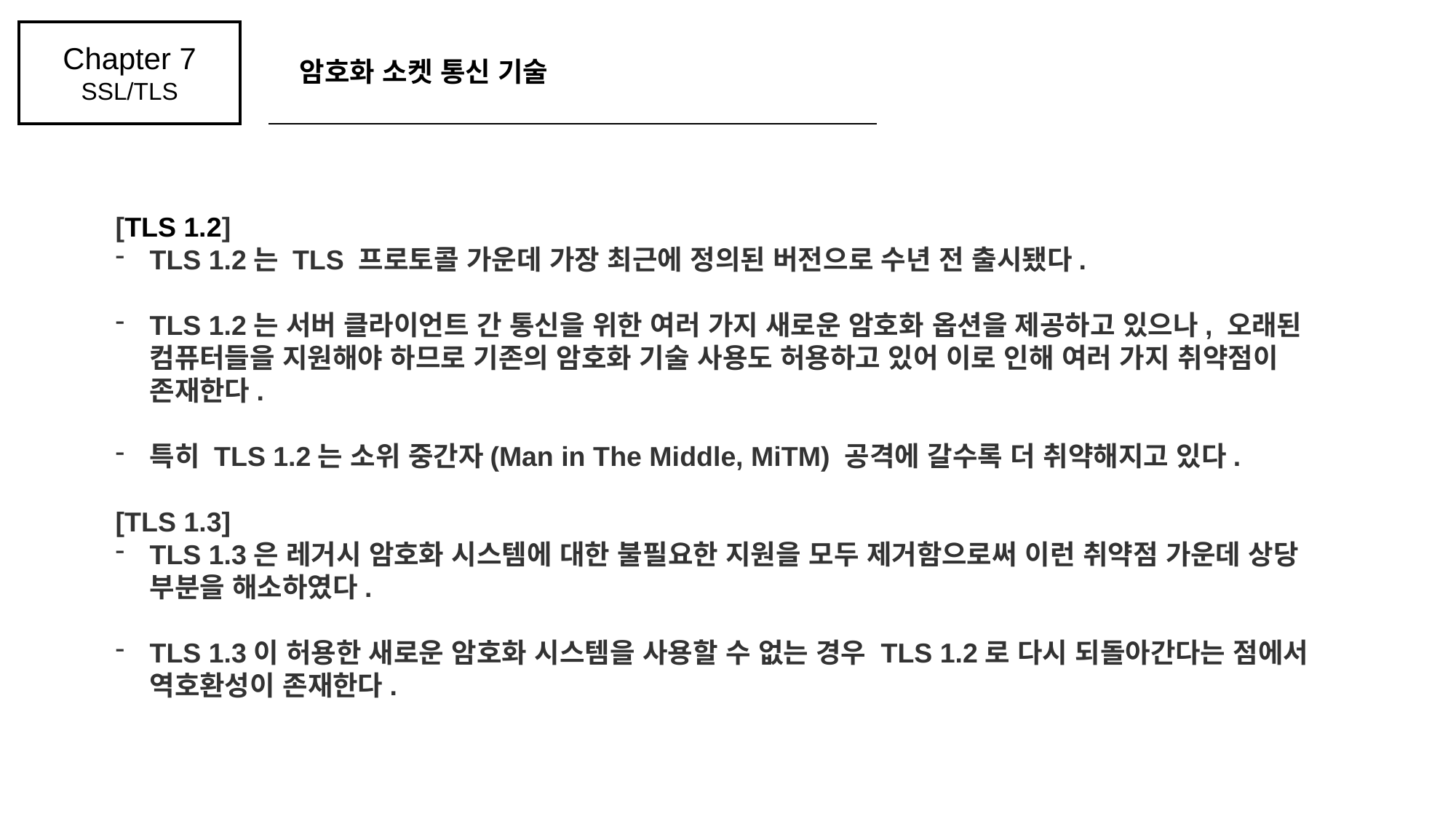

Chapter 7
SSL/TLS
암호화 소켓 통신 기술
[TLS 1.2]
TLS 1.2는 TLS 프로토콜 가운데 가장 최근에 정의된 버전으로 수년 전 출시됐다.

TLS 1.2는 서버 클라이언트 간 통신을 위한 여러 가지 새로운 암호화 옵션을 제공하고 있으나, 오래된 컴퓨터들을 지원해야 하므로 기존의 암호화 기술 사용도 허용하고 있어 이로 인해 여러 가지 취약점이 존재한다.

특히 TLS 1.2는 소위 중간자(Man in The Middle, MiTM) 공격에 갈수록 더 취약해지고 있다.

[TLS 1.3]
TLS 1.3은 레거시 암호화 시스템에 대한 불필요한 지원을 모두 제거함으로써 이런 취약점 가운데 상당 부분을 해소하였다.

TLS 1.3이 허용한 새로운 암호화 시스템을 사용할 수 없는 경우 TLS 1.2로 다시 되돌아간다는 점에서 역호환성이 존재한다.